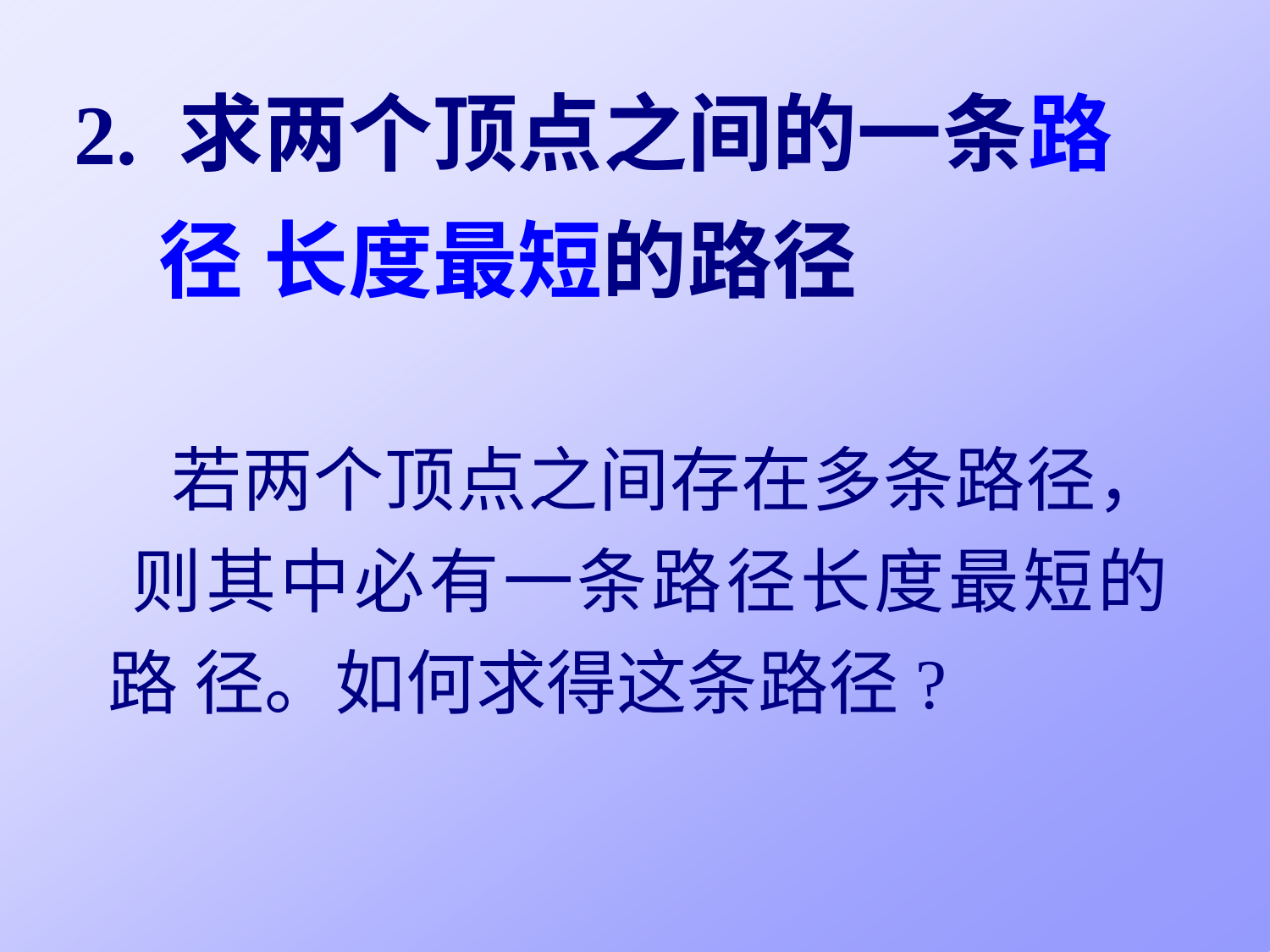

2. 求两个顶点之间的一条路径 长度最短的路径
若两个顶点之间存在多条路径，  则其中必有一条路径长度最短的路 径。如何求得这条路径?